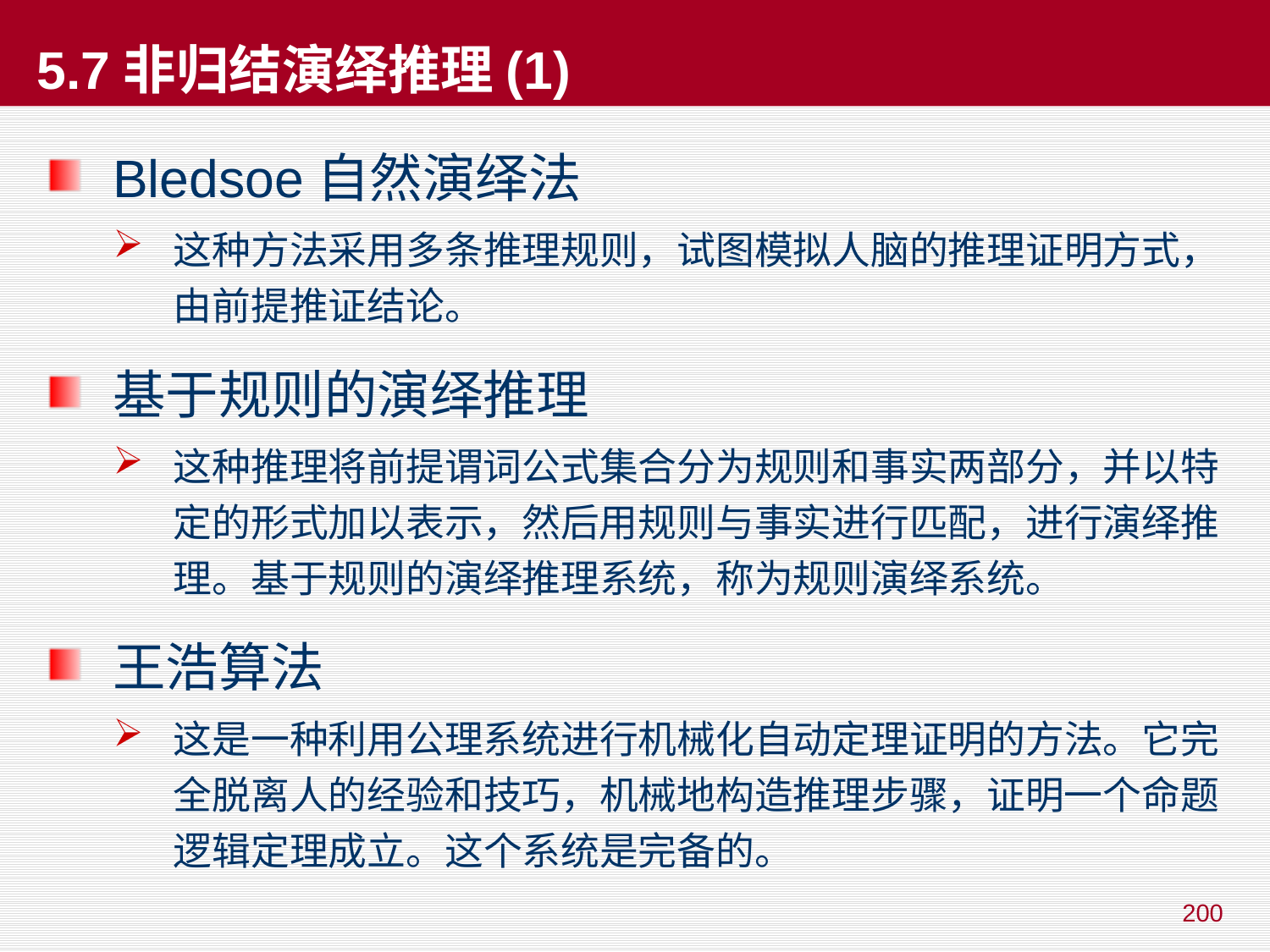

# 5.7非归结演绎推理(1)
Bledsoe自然演绎法
这种方法采用多条推理规则，试图模拟人脑的推理证明方式，由前提推证结论。
基于规则的演绎推理
这种推理将前提谓词公式集合分为规则和事实两部分，并以特定的形式加以表示，然后用规则与事实进行匹配，进行演绎推理。基于规则的演绎推理系统，称为规则演绎系统。
王浩算法
这是一种利用公理系统进行机械化自动定理证明的方法。它完全脱离人的经验和技巧，机械地构造推理步骤，证明一个命题逻辑定理成立。这个系统是完备的。
200